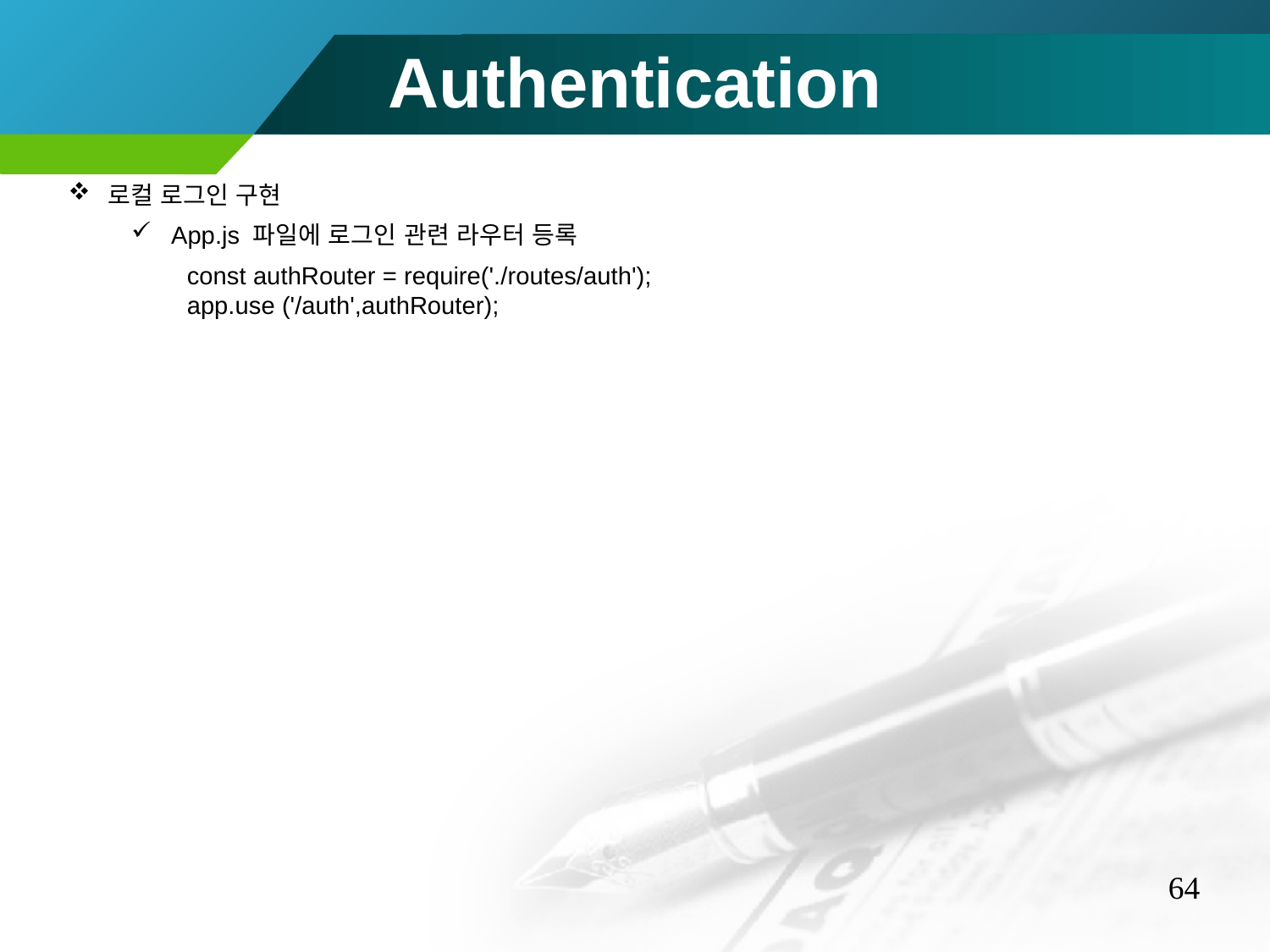

Authentication
로컬 로그인 구현
App.js 파일에 로그인 관련 라우터 등록
const authRouter = require('./routes/auth');
app.use ('/auth',authRouter);
64